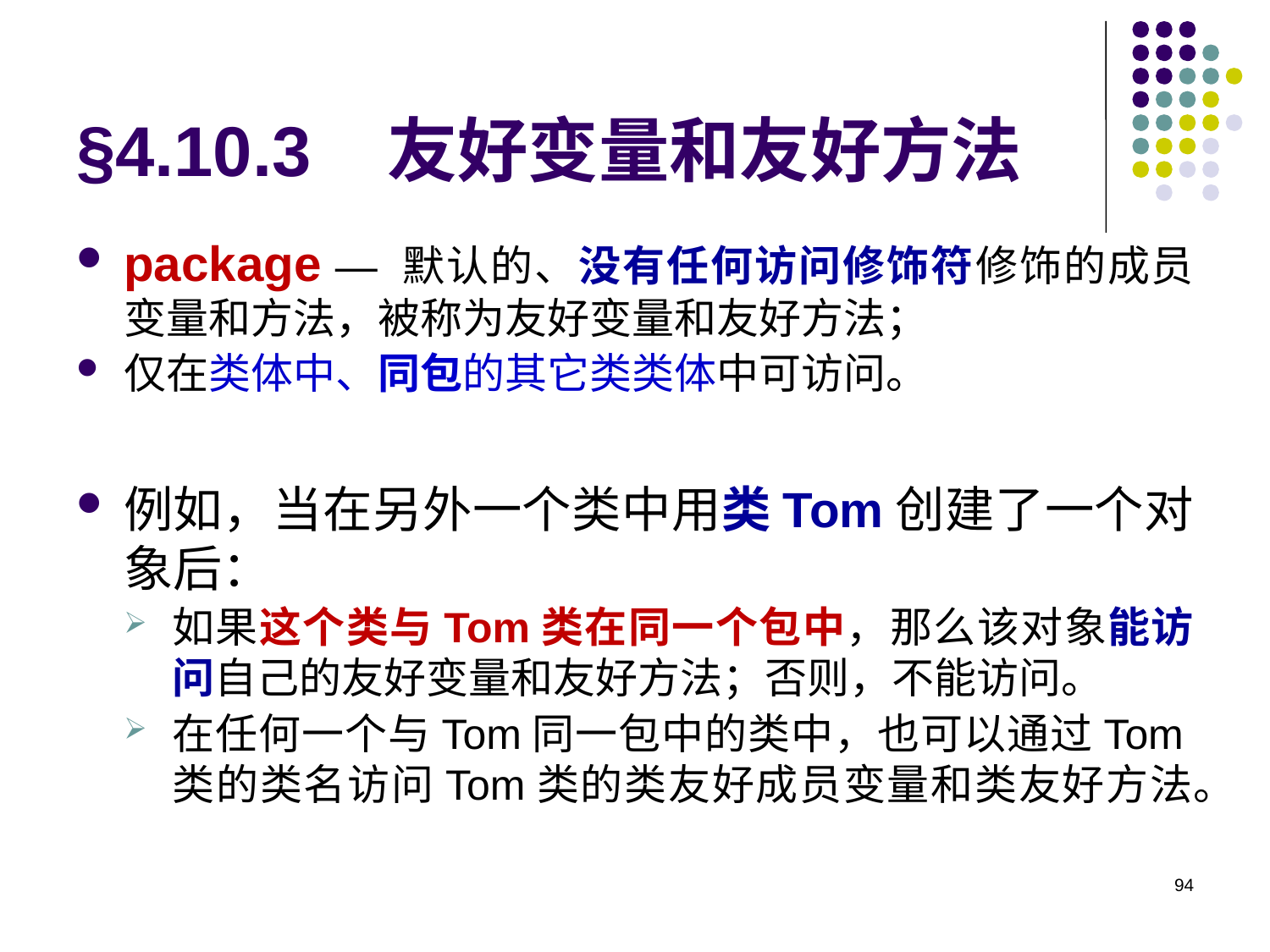

# §4.10.3   友好变量和友好方法
package — 默认的、没有任何访问修饰符修饰的成员变量和方法，被称为友好变量和友好方法；
仅在类体中、同包的其它类类体中可访问。

例如，当在另外一个类中用类Tom创建了一个对象后：
如果这个类与Tom类在同一个包中，那么该对象能访问自己的友好变量和友好方法；否则，不能访问。
在任何一个与Tom同一包中的类中，也可以通过Tom类的类名访问Tom类的类友好成员变量和类友好方法。
94